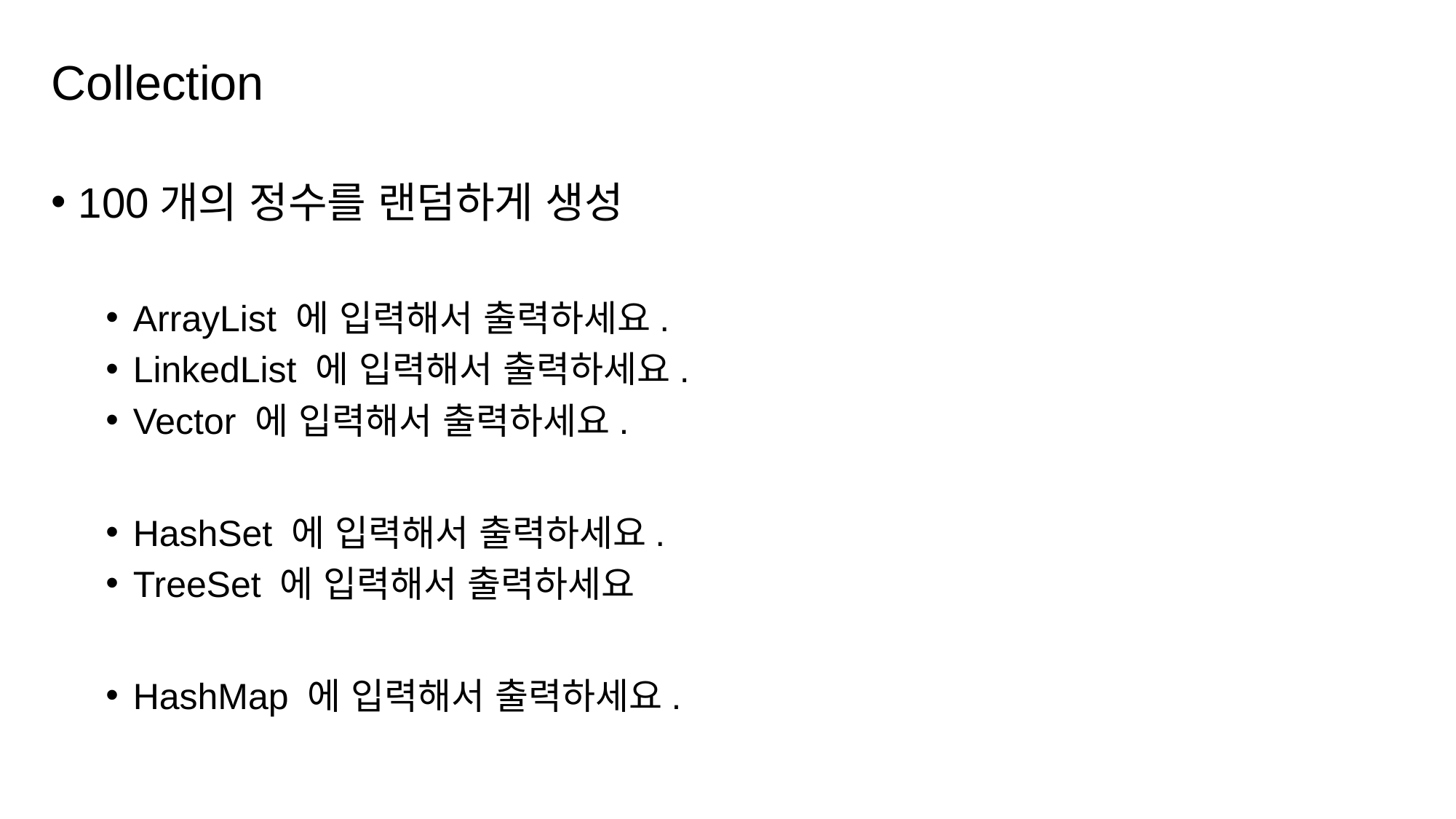

# Collection
100개의 정수를 랜덤하게 생성

ArrayList 에 입력해서 출력하세요.
LinkedList 에 입력해서 출력하세요.
Vector 에 입력해서 출력하세요.

HashSet 에 입력해서 출력하세요.
TreeSet 에 입력해서 출력하세요

HashMap 에 입력해서 출력하세요.